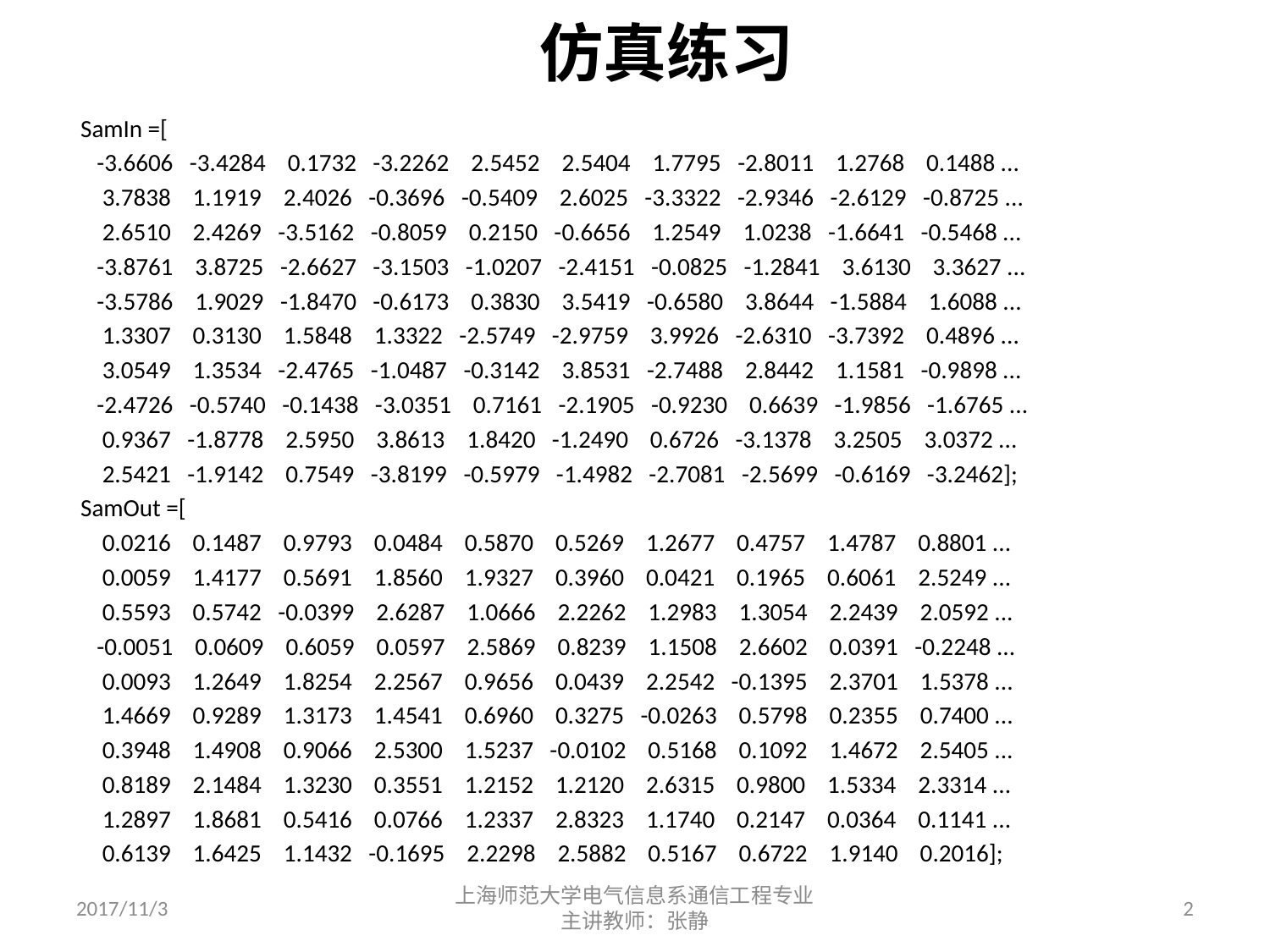

仿真练习
SamIn =[
   -3.6606   -3.4284    0.1732   -3.2262    2.5452    2.5404    1.7795   -2.8011    1.2768    0.1488 ...
    3.7838    1.1919    2.4026   -0.3696   -0.5409    2.6025   -3.3322   -2.9346   -2.6129   -0.8725 ...
    2.6510    2.4269   -3.5162   -0.8059    0.2150   -0.6656    1.2549    1.0238   -1.6641   -0.5468 ...
   -3.8761    3.8725   -2.6627   -3.1503   -1.0207   -2.4151   -0.0825   -1.2841    3.6130    3.3627 ...
   -3.5786    1.9029   -1.8470   -0.6173    0.3830    3.5419   -0.6580    3.8644   -1.5884    1.6088 ...
    1.3307    0.3130    1.5848    1.3322   -2.5749   -2.9759    3.9926   -2.6310   -3.7392    0.4896 ...
    3.0549    1.3534   -2.4765   -1.0487   -0.3142    3.8531   -2.7488    2.8442    1.1581   -0.9898 ...
   -2.4726   -0.5740   -0.1438   -3.0351    0.7161   -2.1905   -0.9230    0.6639   -1.9856   -1.6765 ...
    0.9367   -1.8778    2.5950    3.8613    1.8420   -1.2490    0.6726   -3.1378    3.2505    3.0372 ...
    2.5421   -1.9142    0.7549   -3.8199   -0.5979   -1.4982   -2.7081   -2.5699   -0.6169   -3.2462];
SamOut =[
    0.0216    0.1487    0.9793    0.0484    0.5870    0.5269    1.2677    0.4757    1.4787    0.8801 ...
    0.0059    1.4177    0.5691    1.8560    1.9327    0.3960    0.0421    0.1965    0.6061    2.5249 ...
    0.5593    0.5742   -0.0399    2.6287    1.0666    2.2262    1.2983    1.3054    2.2439    2.0592 ...
   -0.0051    0.0609    0.6059    0.0597    2.5869    0.8239    1.1508    2.6602    0.0391   -0.2248 ...
    0.0093    1.2649    1.8254    2.2567    0.9656    0.0439    2.2542   -0.1395    2.3701    1.5378 ...
    1.4669    0.9289    1.3173    1.4541    0.6960    0.3275   -0.0263    0.5798    0.2355    0.7400 ...
    0.3948    1.4908    0.9066    2.5300    1.5237   -0.0102    0.5168    0.1092    1.4672    2.5405 ...
    0.8189    2.1484    1.3230    0.3551    1.2152    1.2120    2.6315    0.9800    1.5334    2.3314 ...
    1.2897    1.8681    0.5416    0.0766    1.2337    2.8323    1.1740    0.2147    0.0364    0.1141 ...
    0.6139    1.6425    1.1432   -0.1695    2.2298    2.5882    0.5167    0.6722    1.9140    0.2016];
2017/11/3
上海师范大学电气信息系通信工程专业主讲教师：张静
2